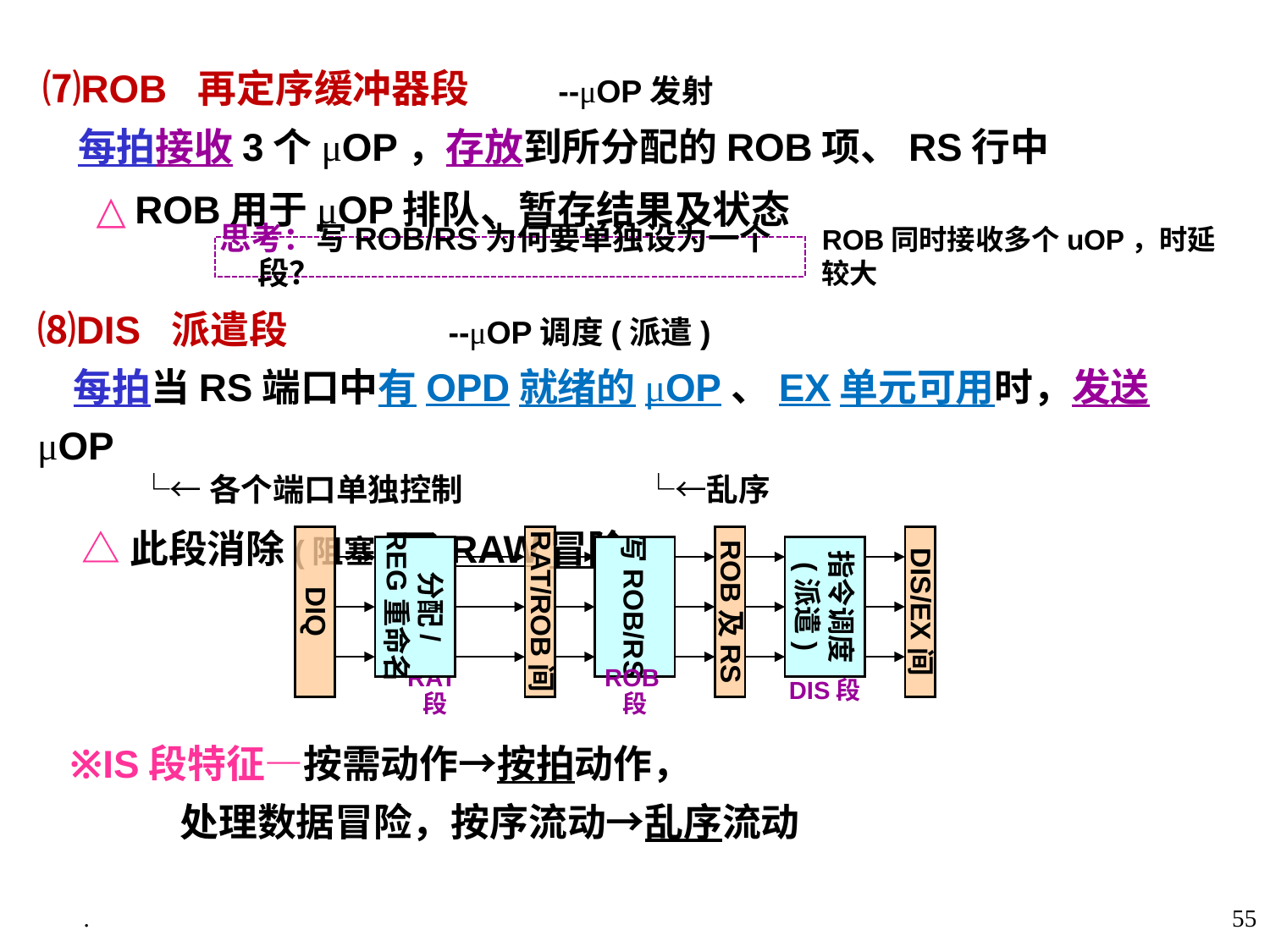

⑺ROB  再定序缓冲器段         --μOP发射
   每拍接收3个μOP，存放到所分配的ROB项、RS行中
     △ROB用于μOP排队、暂存结果及状态
ROB同时接收多个uOP，时延较大
思考：写ROB/RS为何要单独设为一个段？
⑻DIS  派遣段                 --μOP调度(派遣)
   每拍当RS端口中有OPD就绪的μOP、EX单元可用时，发送μOP
              └←各个端口单独控制                         └←乱序
     △此段消除(阻塞)了RAW冒险
DIQ
RAT/ROB间
分配/
REG重命名
RAT段
DIS/EX间
指令调度
(派遣)
DIS段
ROB及RS
写ROB/RS
ROB段
   ※IS段特征—按需动作→按拍动作，
               处理数据冒险，按序流动→乱序流动
.
55